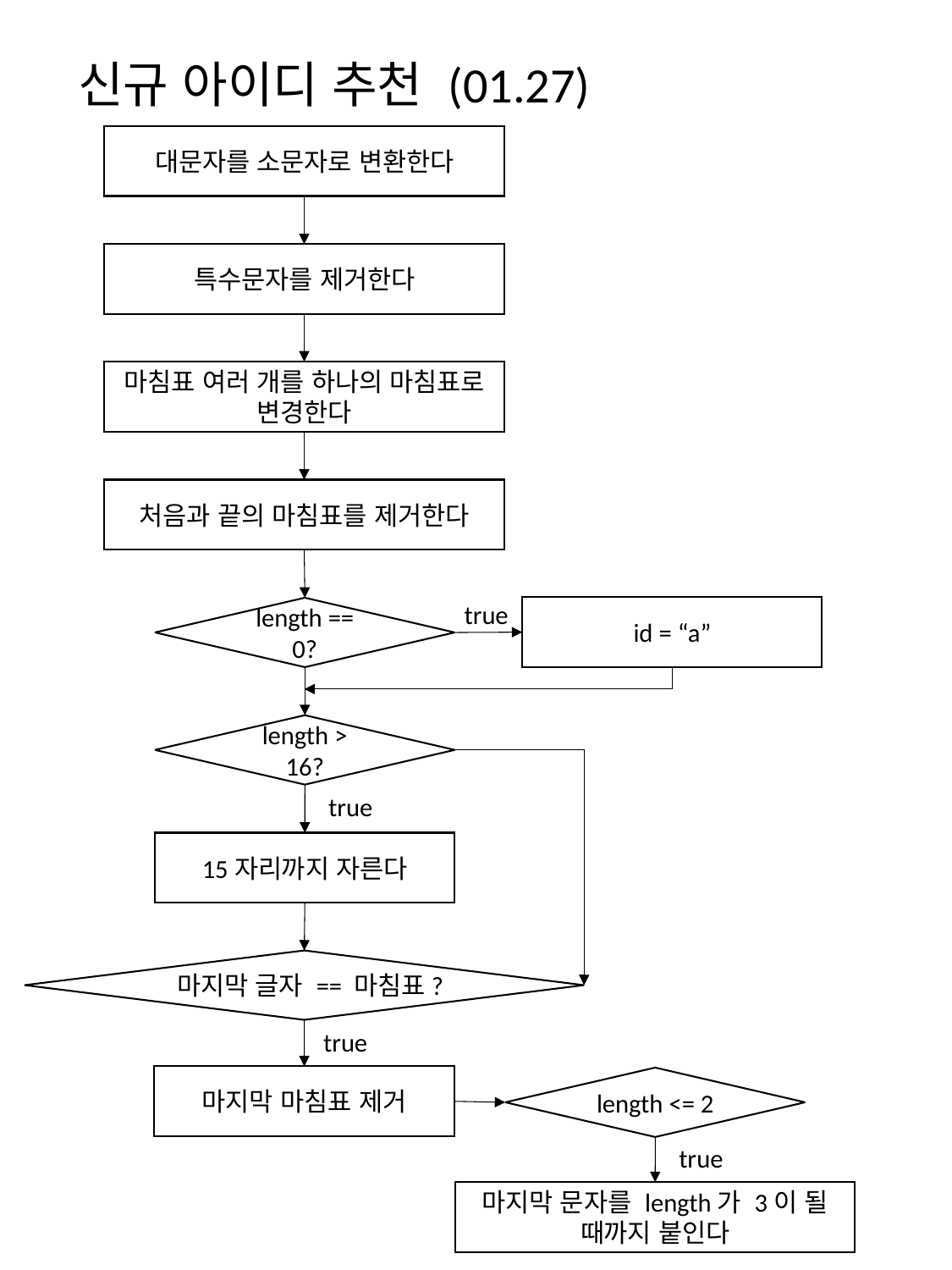

# 신규 아이디 추천 (01.27)
대문자를 소문자로 변환한다
특수문자를 제거한다
마침표 여러 개를 하나의 마침표로 변경한다
처음과 끝의 마침표를 제거한다
true
id = “a”
length == 0?
length > 16?
true
15자리까지 자른다
마지막 글자 == 마침표?
true
마지막 마침표 제거
length <= 2
true
마지막 문자를 length가 3이 될 때까지 붙인다